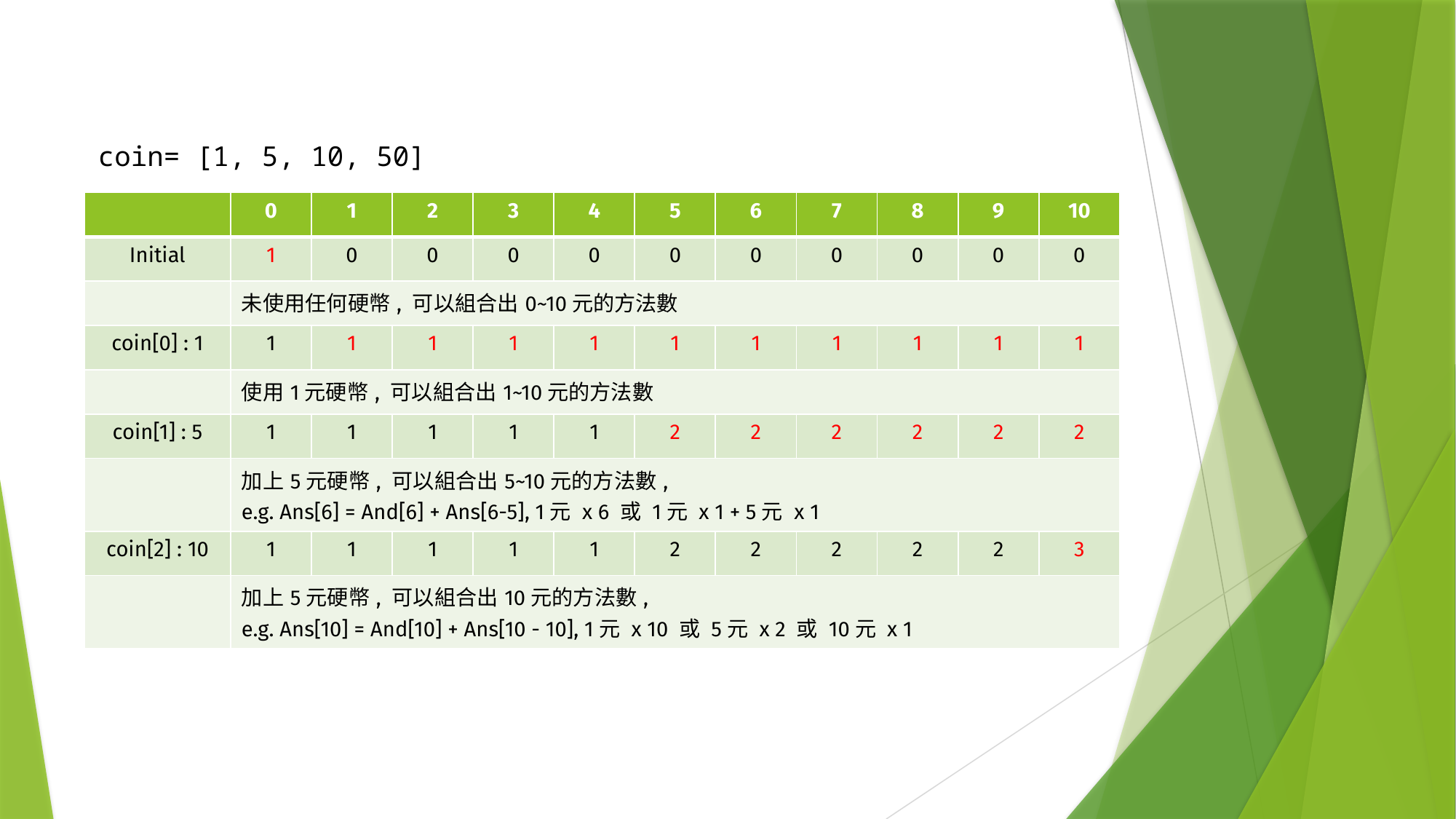

coin= [1, 5, 10, 50]
|  | 0 | 1 | 2 | 3 | 4 | 5 | 6 | 7 | 8 | 9 | 10 |
| --- | --- | --- | --- | --- | --- | --- | --- | --- | --- | --- | --- |
| Initial | 1 | 0 | 0 | 0 | 0 | 0 | 0 | 0 | 0 | 0 | 0 |
|  | 未使用任何硬幣, 可以組合出0~10元的方法數 |  |  |  |  |  |  |  |  |  |  |
| coin[0] : 1 | 1 | 1 | 1 | 1 | 1 | 1 | 1 | 1 | 1 | 1 | 1 |
|  | 使用1元硬幣, 可以組合出1~10元的方法數 |  |  |  |  |  |  |  |  |  |  |
| coin[1] : 5 | 1 | 1 | 1 | 1 | 1 | 2 | 2 | 2 | 2 | 2 | 2 |
|  | 加上5元硬幣, 可以組合出5~10元的方法數, e.g. Ans[6] = And[6] + Ans[6-5], 1元 x 6 或 1元 x 1 + 5元 x 1 |  |  |  |  |  |  |  |  |  |  |
| coin[2] : 10 | 1 | 1 | 1 | 1 | 1 | 2 | 2 | 2 | 2 | 2 | 3 |
|  | 加上5元硬幣, 可以組合出10元的方法數, e.g. Ans[10] = And[10] + Ans[10 - 10], 1元 x 10 或 5元 x 2 或 10元 x 1 |  |  |  |  |  |  |  |  |  |  |